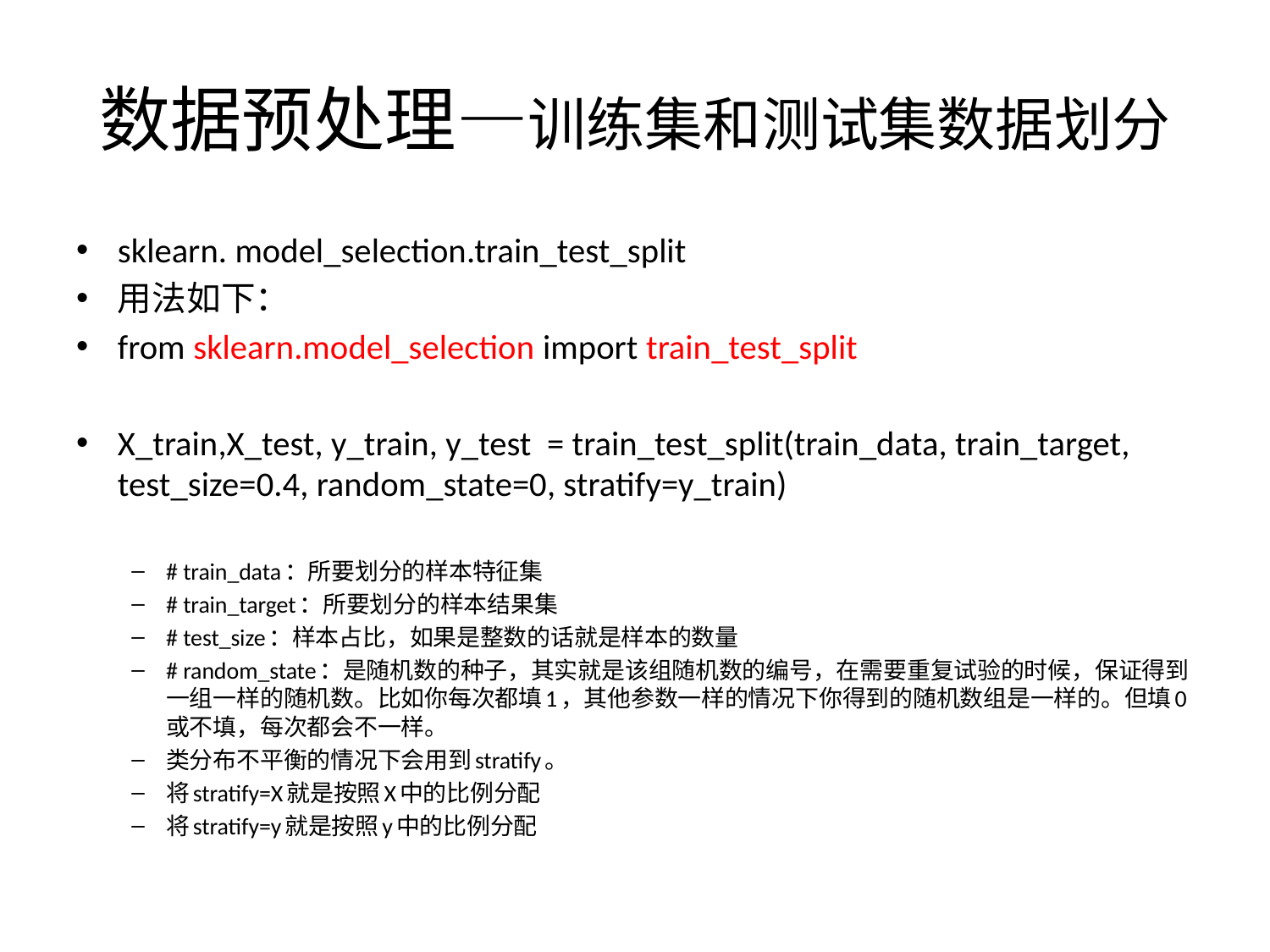

# 数据预处理—训练集和测试集数据划分
sklearn. model_selection.train_test_split
用法如下：
from sklearn.model_selection import train_test_split

X_train,X_test, y_train, y_test  = train_test_split(train_data, train_target, test_size=0.4, random_state=0, stratify=y_train)

# train_data：所要划分的样本特征集
# train_target：所要划分的样本结果集
# test_size：样本占比，如果是整数的话就是样本的数量
# random_state：是随机数的种子，其实就是该组随机数的编号，在需要重复试验的时候，保证得到一组一样的随机数。比如你每次都填1，其他参数一样的情况下你得到的随机数组是一样的。但填0或不填，每次都会不一样。
类分布不平衡的情况下会用到stratify。
将stratify=X就是按照X中的比例分配
将stratify=y就是按照y中的比例分配